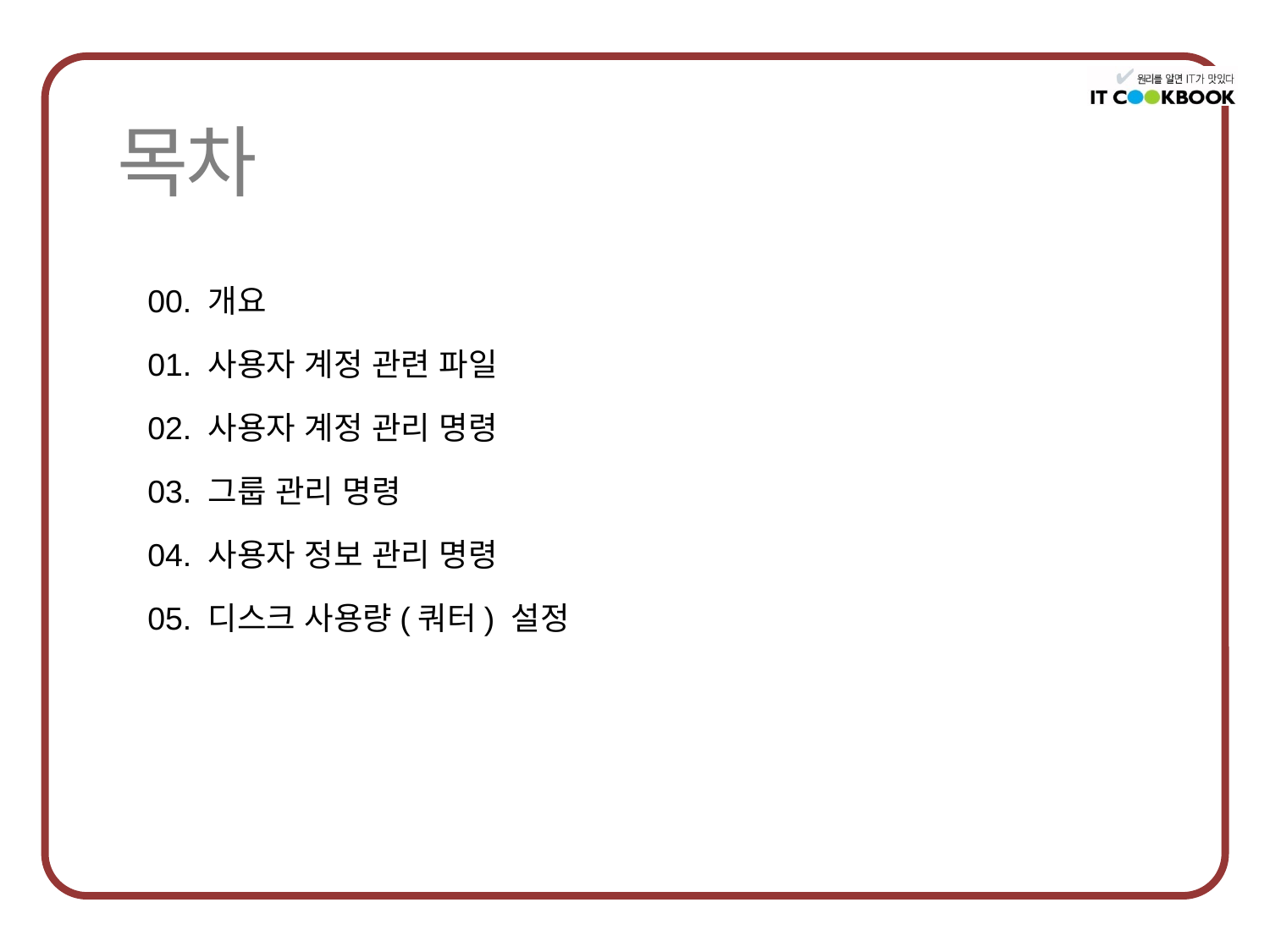

00. 개요
01. 사용자 계정 관련 파일
02. 사용자 계정 관리 명령
03. 그룹 관리 명령
04. 사용자 정보 관리 명령
05. 디스크 사용량(쿼터) 설정